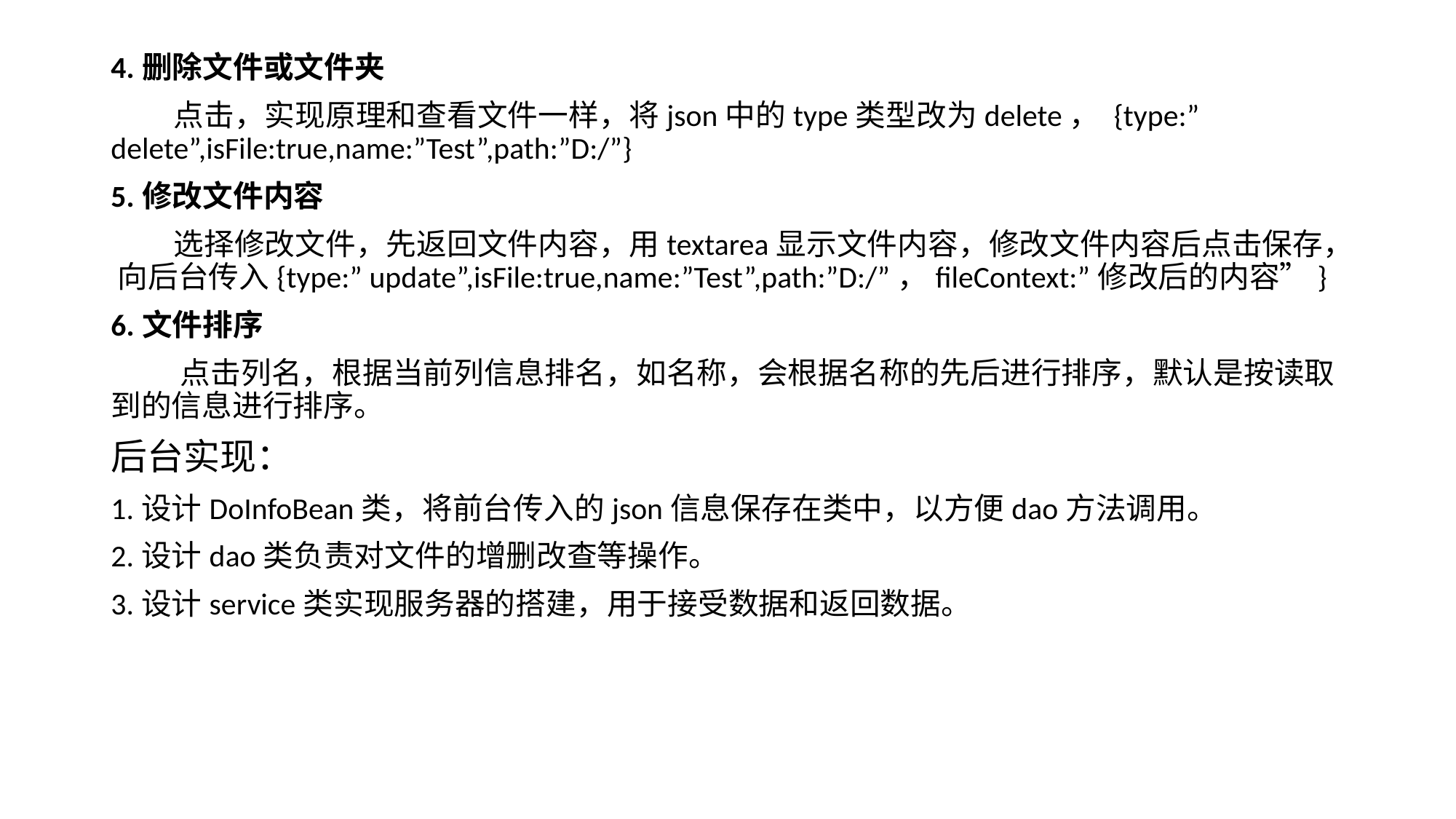

4.删除文件或文件夹
        点击，实现原理和查看文件一样，将json中的type类型改为delete， {type:” delete”,isFile:true,name:”Test”,path:”D:/”}
5.修改文件内容
        选择修改文件，先返回文件内容，用textarea显示文件内容，修改文件内容后点击保存， 向后台传入{type:” update”,isFile:true,name:”Test”,path:”D:/”，fileContext:”修改后的内容”}
6.文件排序
         点击列名，根据当前列信息排名，如名称，会根据名称的先后进行排序，默认是按读取到的信息进行排序。
后台实现：
1.设计DoInfoBean类，将前台传入的json信息保存在类中，以方便dao方法调用。
2.设计dao类负责对文件的增删改查等操作。
3.设计service类实现服务器的搭建，用于接受数据和返回数据。